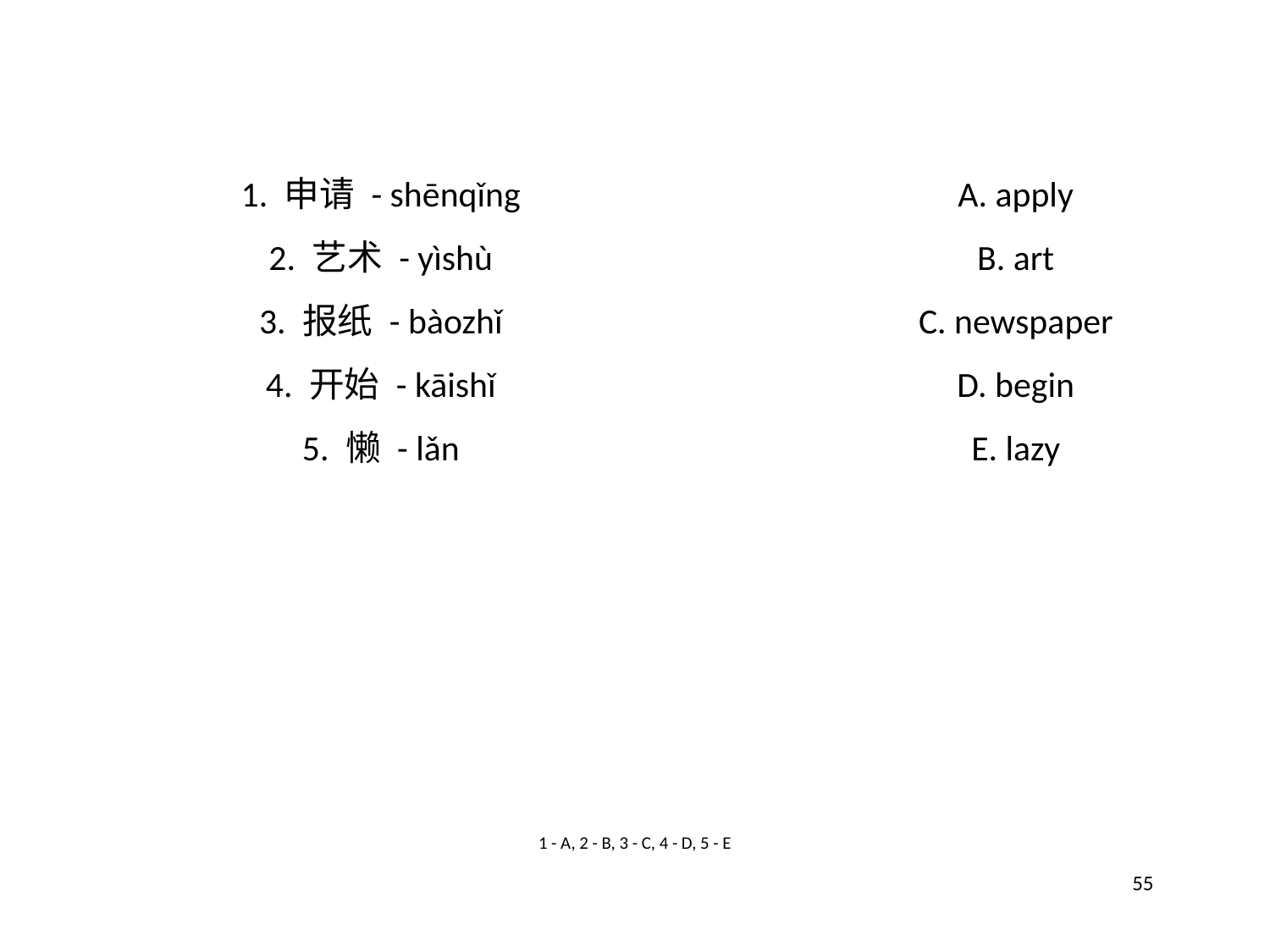

1. 申请 - shēnqǐng

A. apply

2. 艺术 - yìshù

B. art

3. 报纸 - bàozhǐ

C. newspaper

4. 开始 - kāishǐ

D. begin

5. 懒 - lǎn

E. lazy
1 - A, 2 - B, 3 - C, 4 - D, 5 - E

55